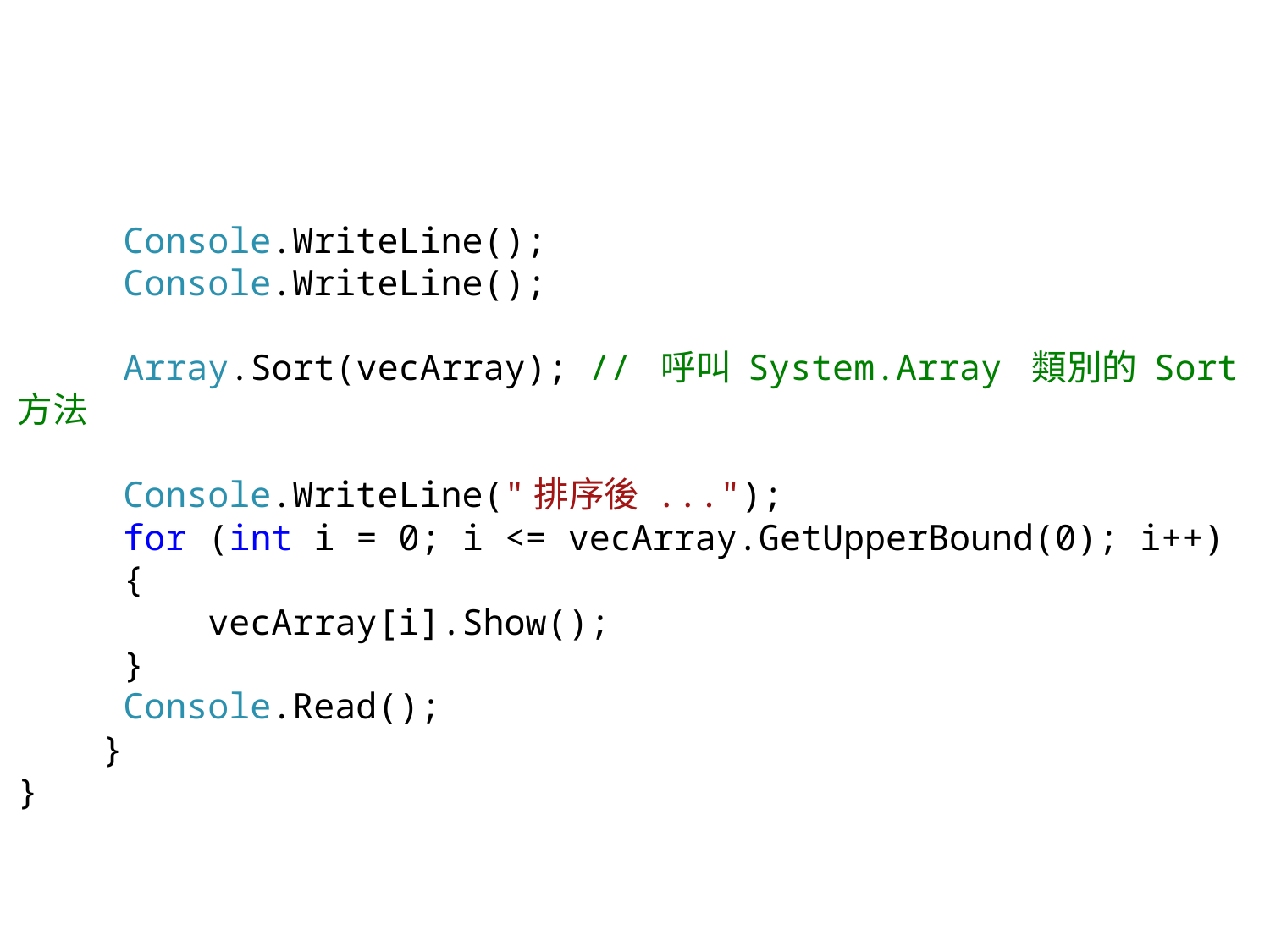

#
程式碼：主程式
     Console.WriteLine();
     Console.WriteLine();

     Array.Sort(vecArray); // 呼叫 System.Array 類別的 Sort 方法

     Console.WriteLine("排序後 ...");
     for (int i = 0; i <= vecArray.GetUpperBound(0); i++)
     {
         vecArray[i].Show();
     }
     Console.Read();
    }
}